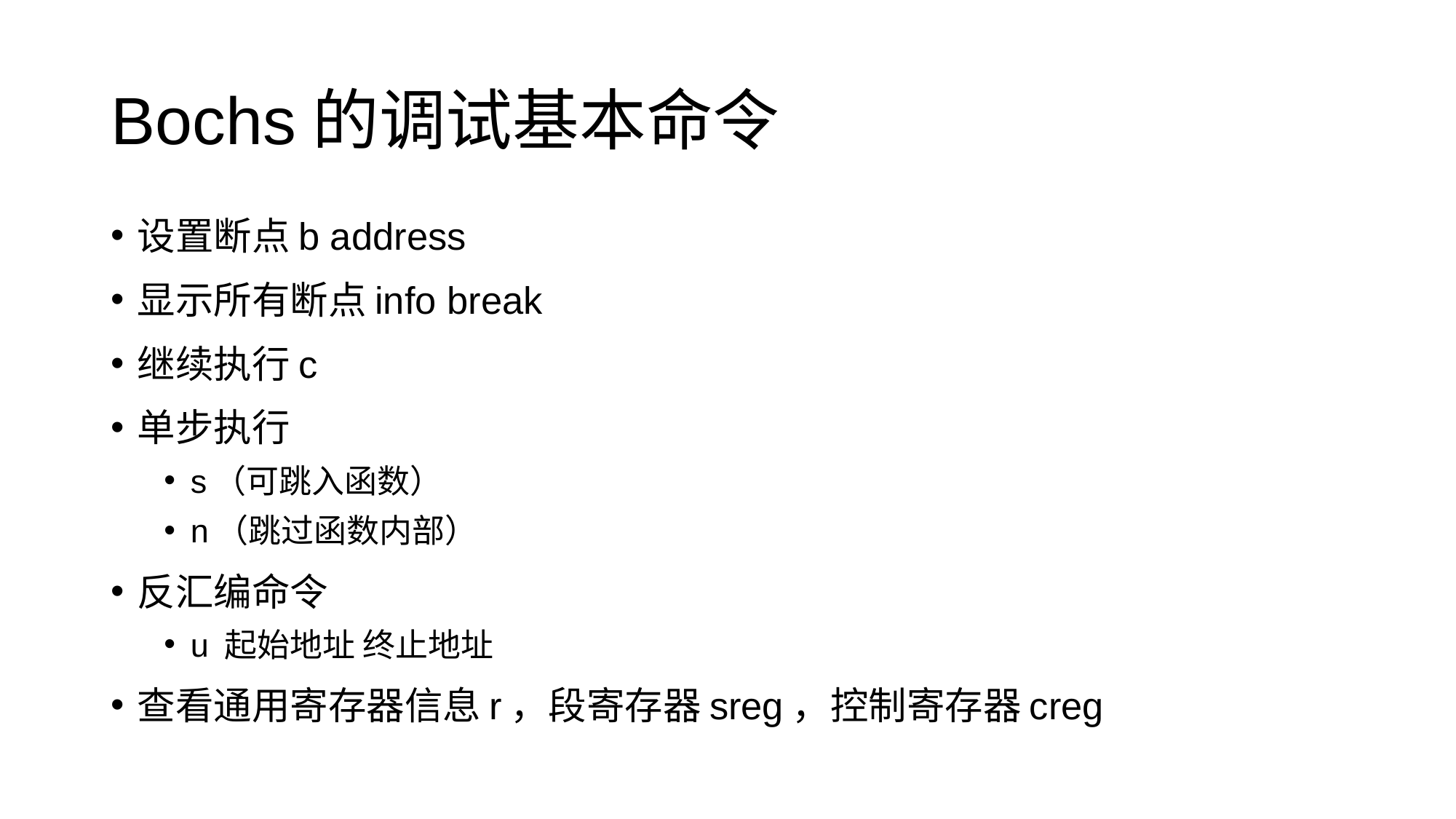

# Bochs的调试基本命令
设置断点b address
显示所有断点info break
继续执行c
单步执行
s（可跳入函数）
n（跳过函数内部）
反汇编命令
u 起始地址 终止地址
查看通用寄存器信息r，段寄存器sreg，控制寄存器creg